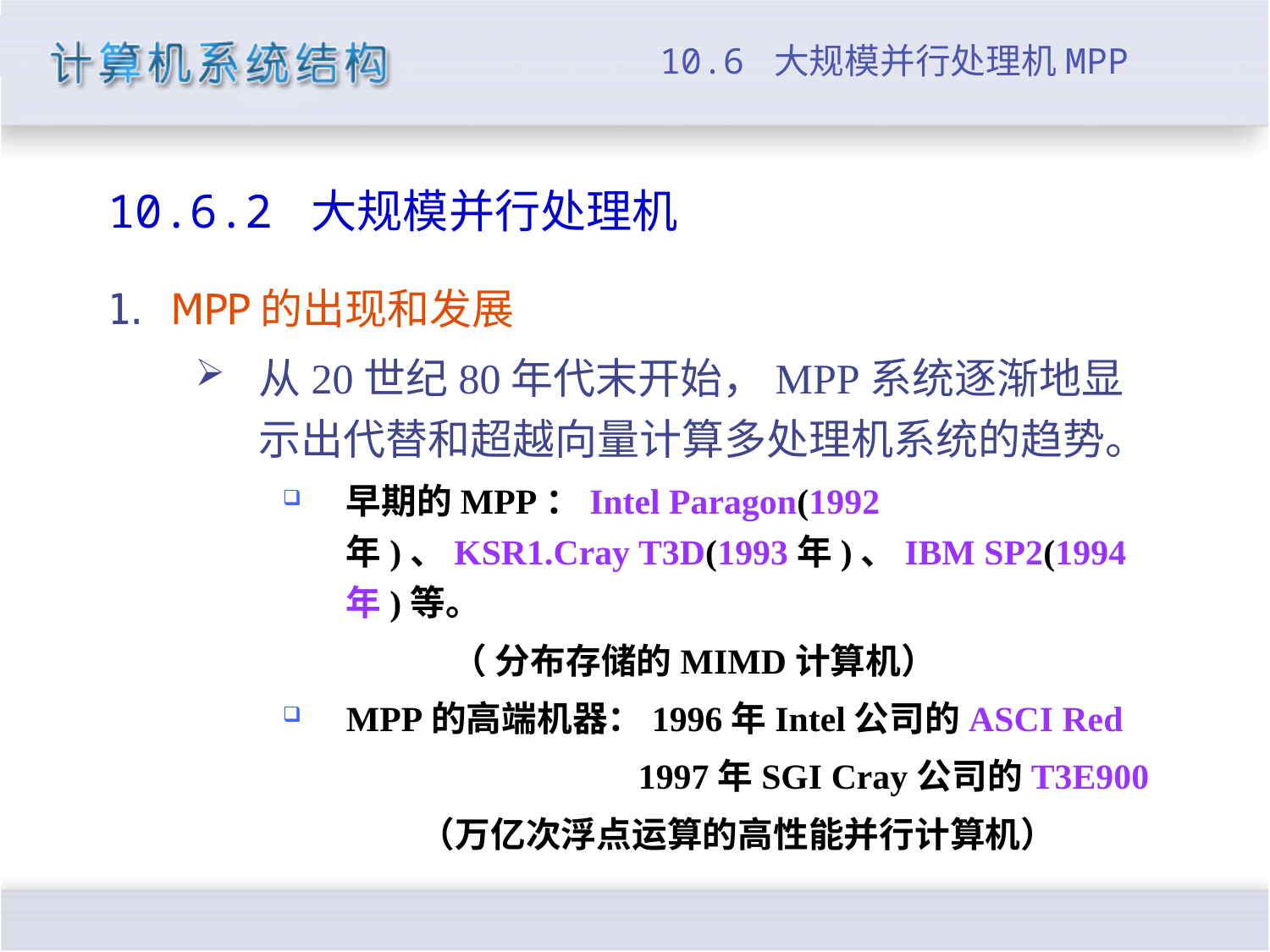

# 10.6 大规模并行处理机MPP
10.6.2 大规模并行处理机
MPP的出现和发展
从20世纪80年代末开始，MPP系统逐渐地显示出代替和超越向量计算多处理机系统的趋势。
早期的MPP：Intel Paragon(1992年)、KSR1.Cray T3D(1993年)、IBM SP2(1994年)等。
                    （ 分布存储的MIMD计算机）
MPP的高端机器：1996年Intel公司的ASCI Red
                                        1997年SGI Cray公司的T3E900
                （万亿次浮点运算的高性能并行计算机）